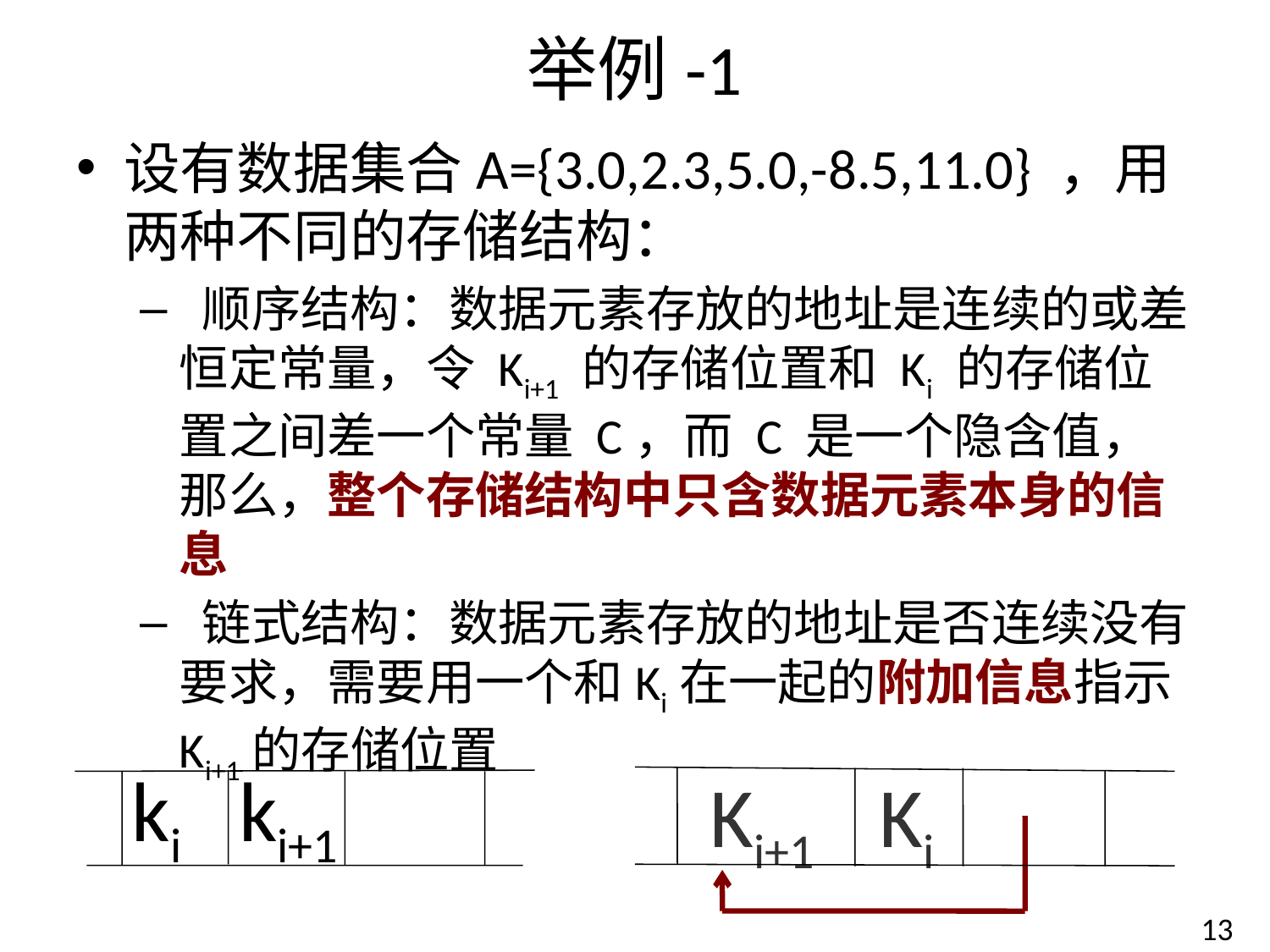

# 举例-1

设有数据集合A={3.0,2.3,5.0,-8.5,11.0} ，用两种不同的存储结构：
 顺序结构：数据元素存放的地址是连续的或差恒定常量，令 Ki+1 的存储位置和 Ki 的存储位置之间差一个常量 C，而 C 是一个隐含值，那么，整个存储结构中只含数据元素本身的信息
 链式结构：数据元素存放的地址是否连续没有要求，需要用一个和Ki在一起的附加信息指示 Ki+1的存储位置

Ki+1   Ki

 ki   ki+1

13